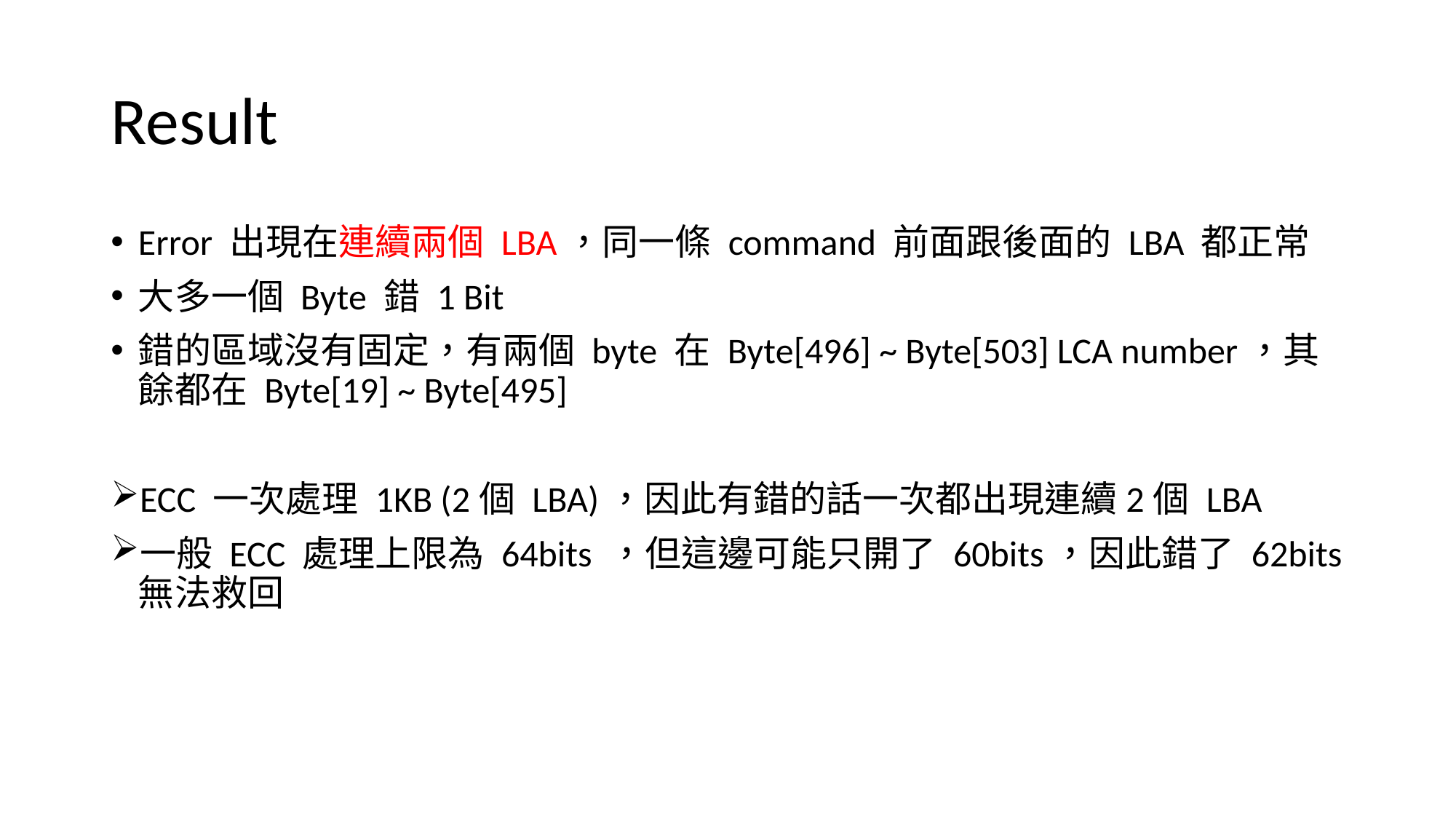

# Result
Error 出現在連續兩個 LBA，同一條 command 前面跟後面的 LBA 都正常
大多一個 Byte 錯 1 Bit
錯的區域沒有固定，有兩個 byte 在 Byte[496] ~ Byte[503] LCA number，其餘都在 Byte[19] ~ Byte[495]

ECC 一次處理 1KB (2個 LBA)，因此有錯的話一次都出現連續2個 LBA
一般 ECC 處理上限為 64bits ，但這邊可能只開了 60bits，因此錯了 62bits 無法救回